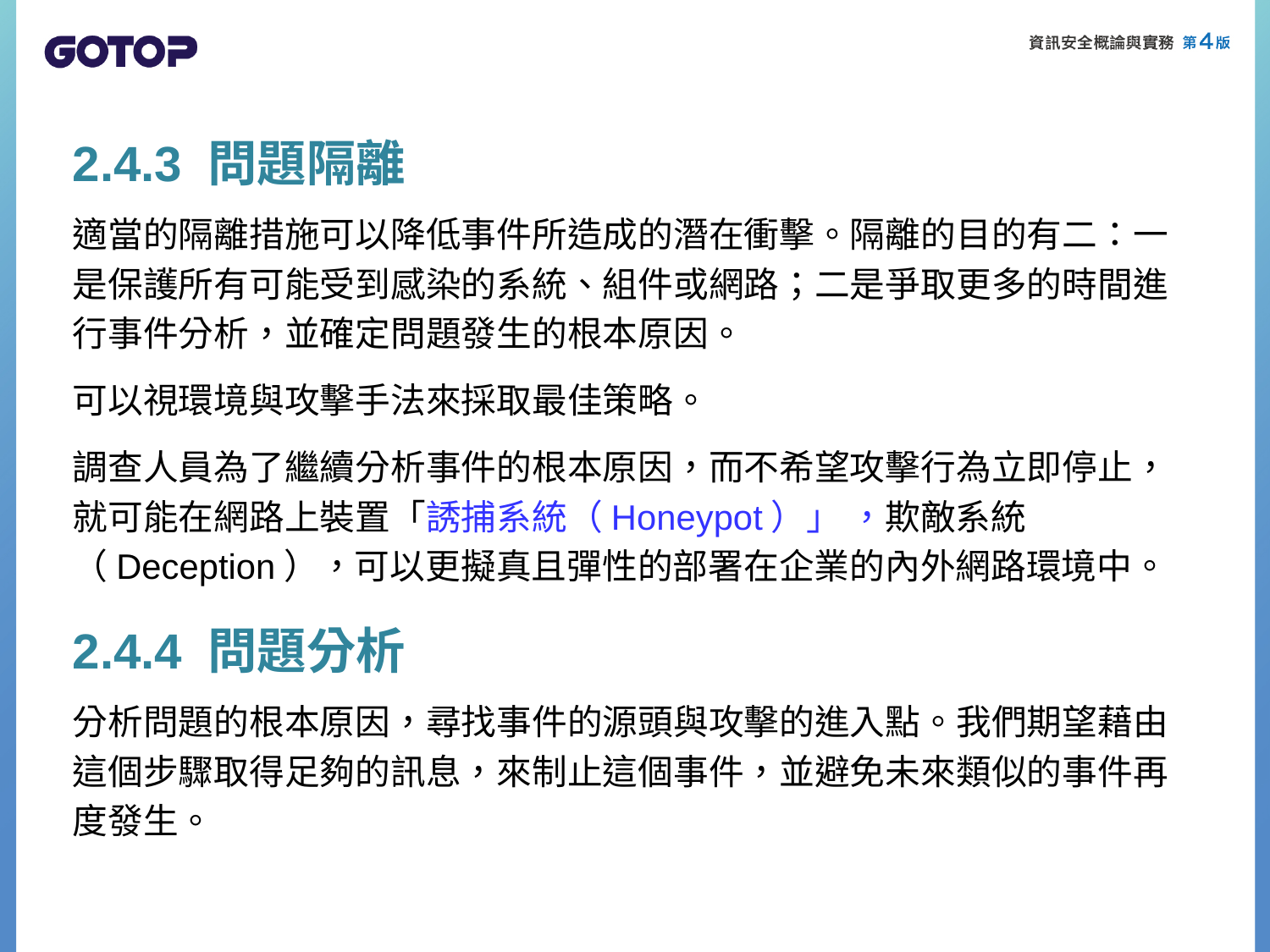

2.4.3 問題隔離
適當的隔離措施可以降低事件所造成的潛在衝擊。隔離的目的有二：一是保護所有可能受到感染的系統、組件或網路；二是爭取更多的時間進行事件分析，並確定問題發生的根本原因。
可以視環境與攻擊手法來採取最佳策略。
調查人員為了繼續分析事件的根本原因，而不希望攻擊行為立即停止，就可能在網路上裝置「誘捕系統（Honeypot）」 ，欺敵系統（Deception），可以更擬真且彈性的部署在企業的內外網路環境中。
2.4.4 問題分析
分析問題的根本原因，尋找事件的源頭與攻擊的進入點。我們期望藉由這個步驟取得足夠的訊息，來制止這個事件，並避免未來類似的事件再度發生。